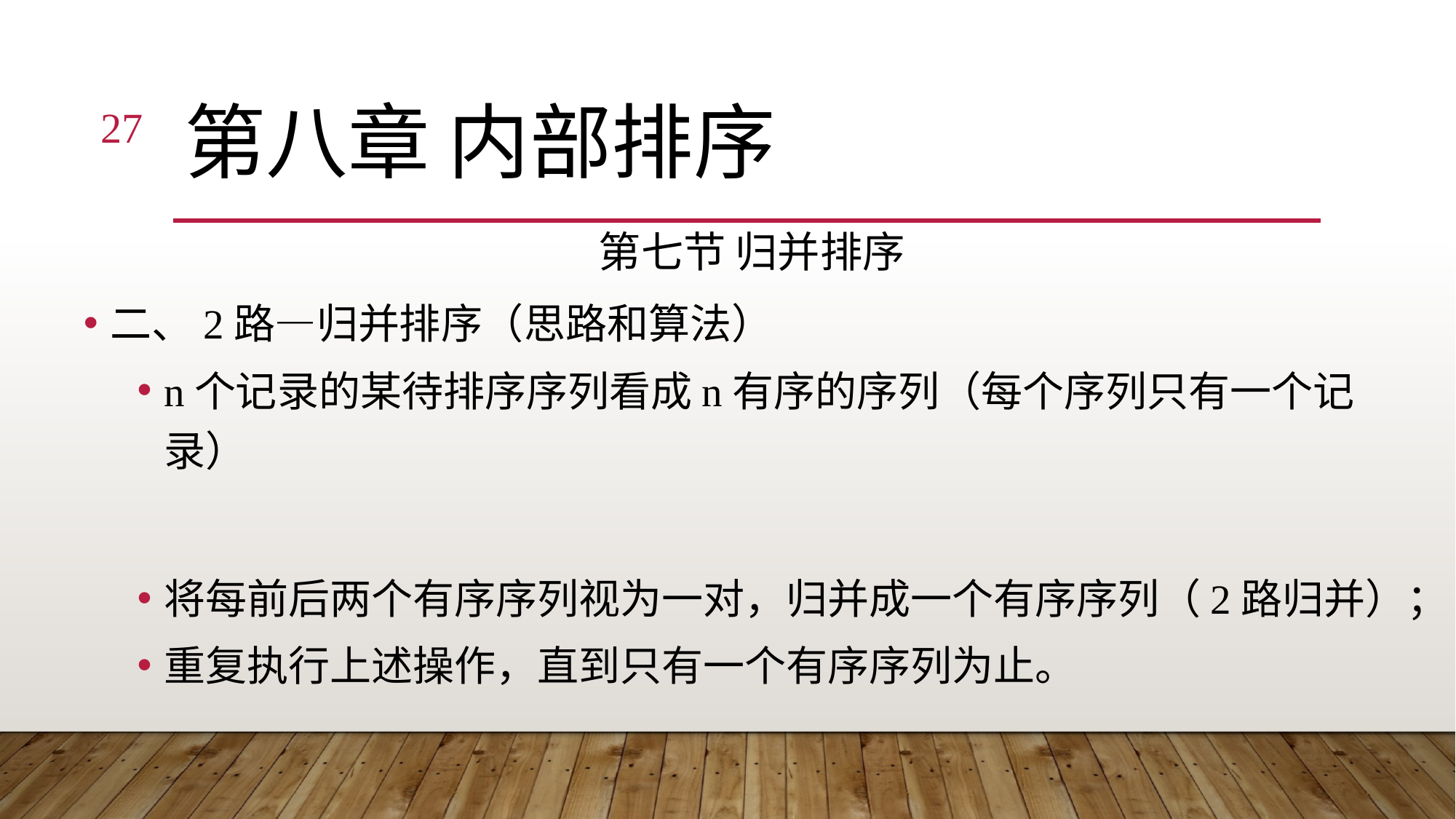

27
# 第八章 内部排序
第七节 归并排序
二、2路—归并排序（思路和算法）
n个记录的某待排序序列看成n有序的序列（每个序列只有一个记录）

将每前后两个有序序列视为一对，归并成一个有序序列（2路归并）；
重复执行上述操作，直到只有一个有序序列为止。